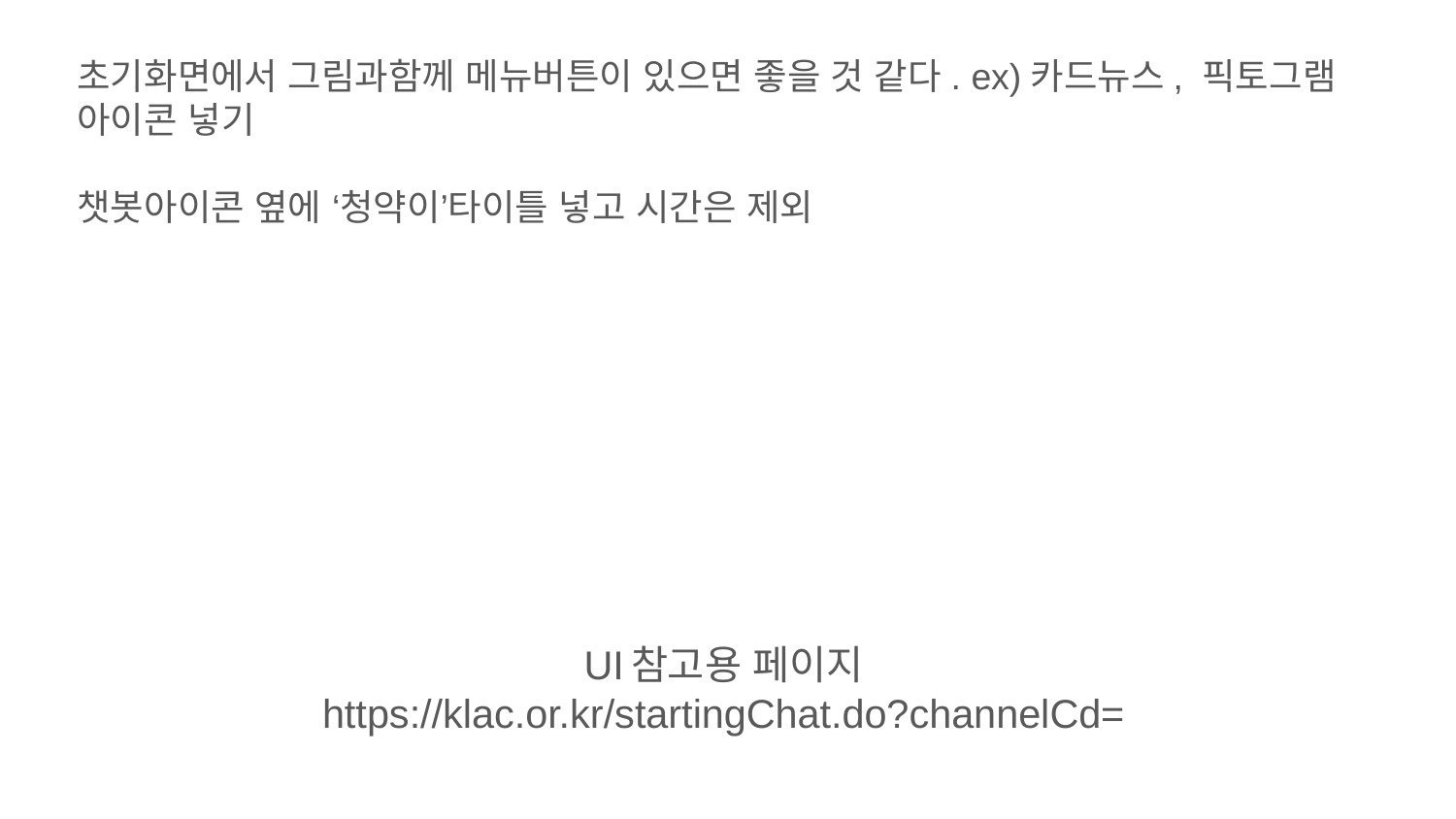

초기화면에서 그림과함께 메뉴버튼이 있으면 좋을 것 같다. ex)카드뉴스, 픽토그램 아이콘 넣기

챗봇아이콘 옆에 ‘청약이’타이틀 넣고 시간은 제외
UI참고용 페이지
https://klac.or.kr/startingChat.do?channelCd=